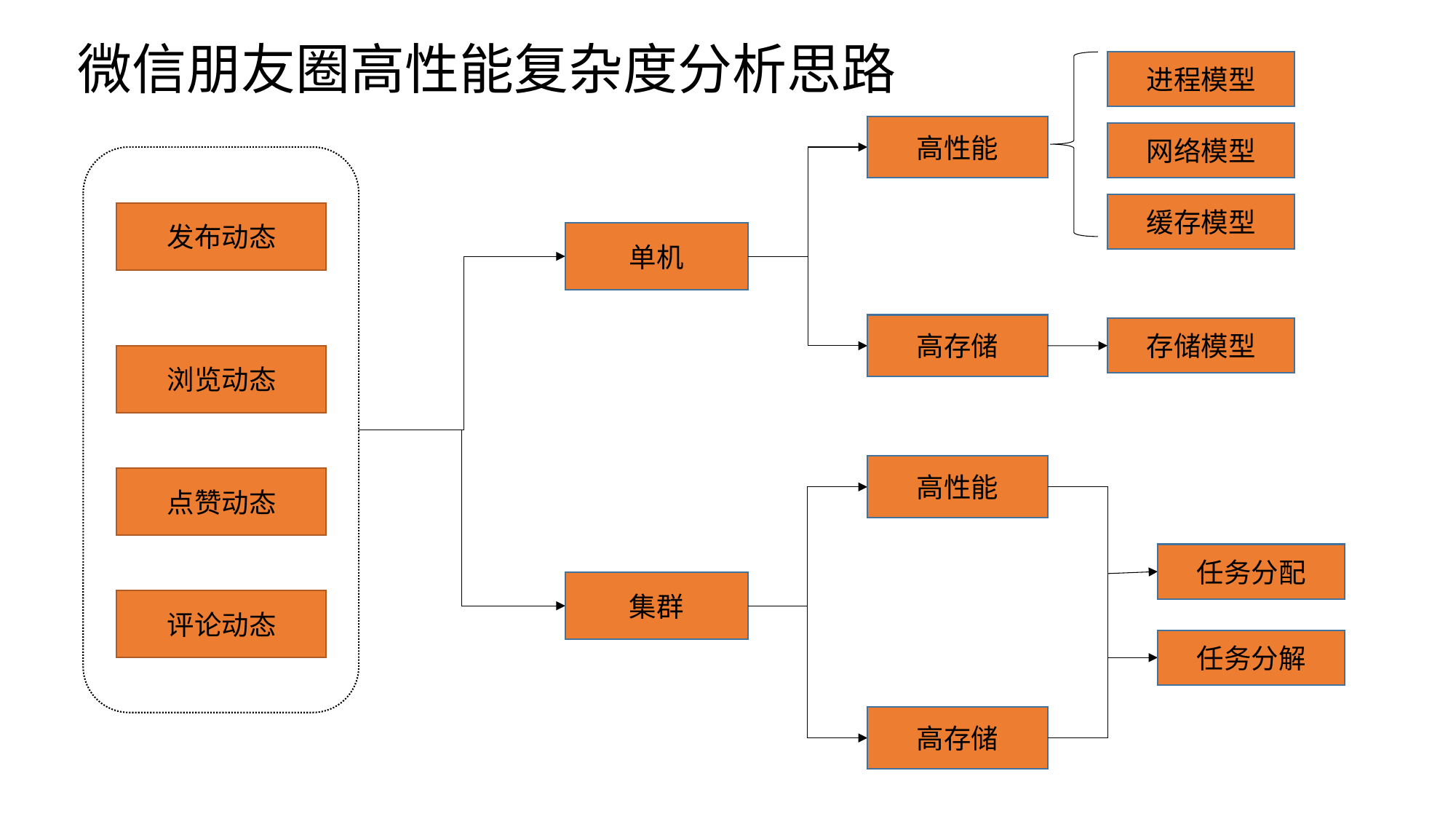

# 微信朋友圈高性能复杂度分析思路
进程模型

高性能
网络模型

缓存模型
发布动态
单机
高存储
存储模型
浏览动态
高性能
点赞动态
任务分配
集群
评论动态
任务分解
高存储